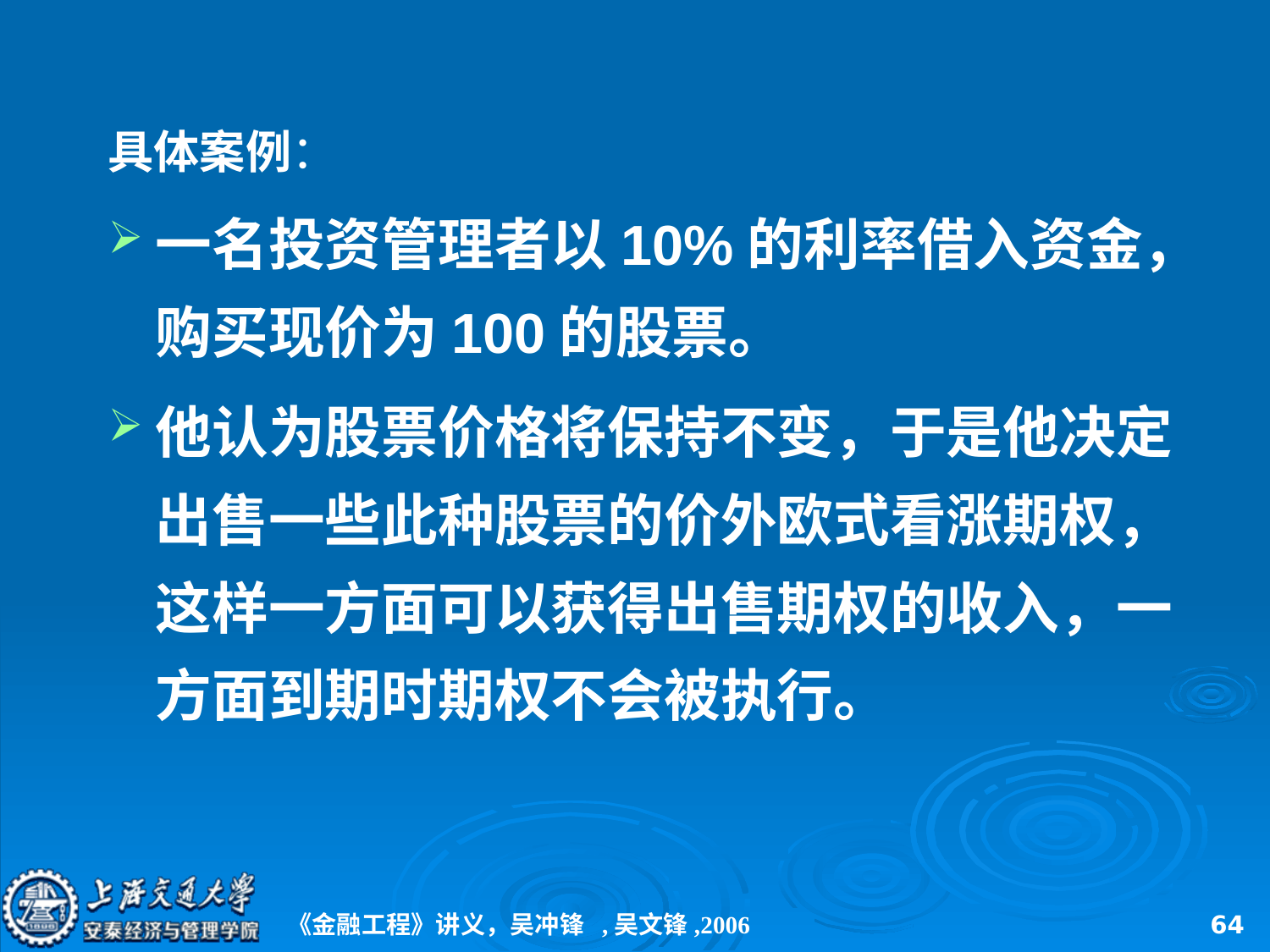

具体案例：
一名投资管理者以10%的利率借入资金，购买现价为100的股票。
他认为股票价格将保持不变，于是他决定出售一些此种股票的价外欧式看涨期权，这样一方面可以获得出售期权的收入，一方面到期时期权不会被执行。